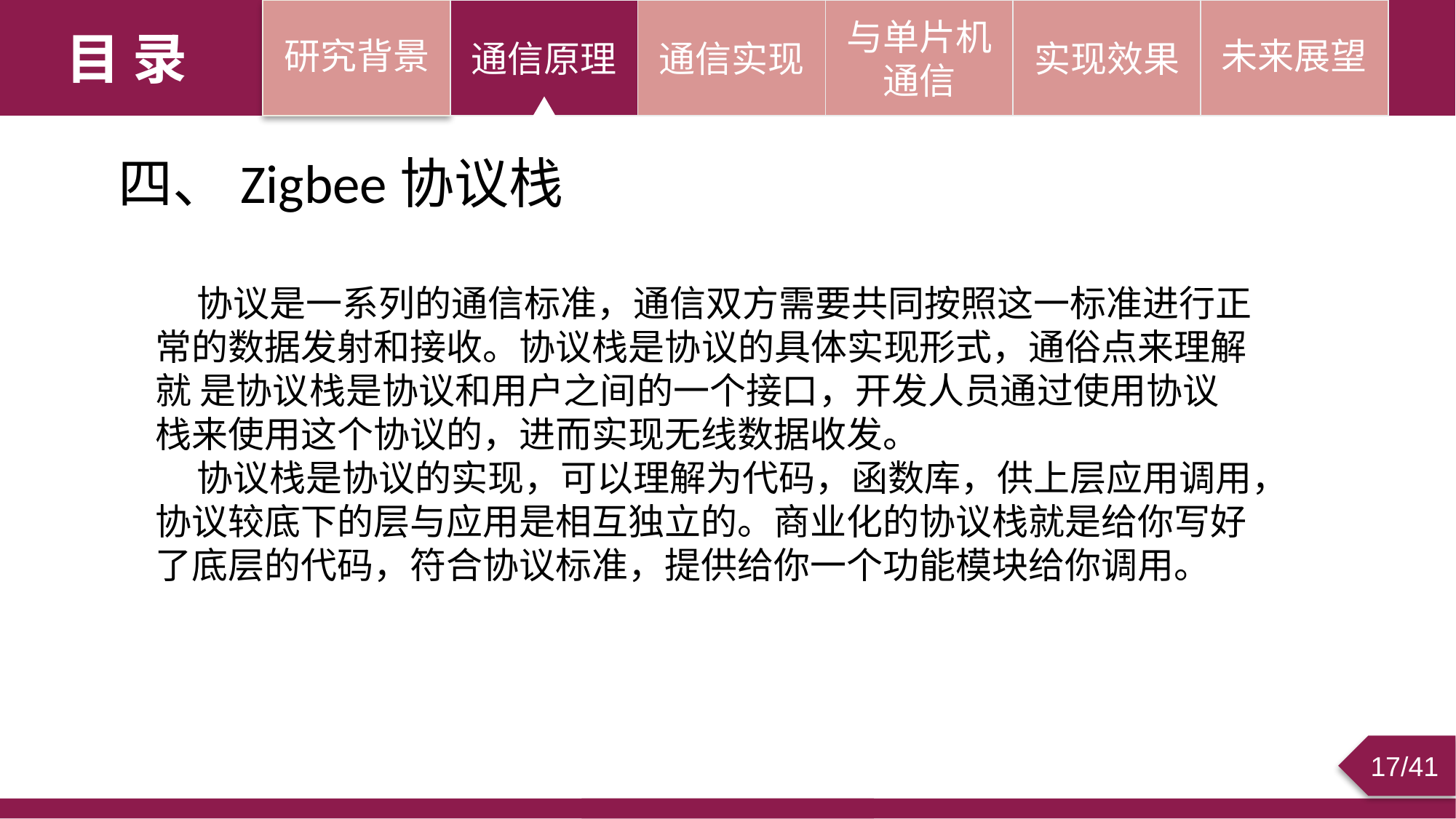

研究背景
通信原理
通信实现
与单片机通信
实现效果
未来展望

目 录

四、Zigbee协议栈
    协议是一系列的通信标准，通信双方需要共同按照这一标准进行正常的数据发射和接收。协议栈是协议的具体实现形式，通俗点来理解就 是协议栈是协议和用户之间的一个接口，开发人员通过使用协议栈来使用这个协议的，进而实现无线数据收发。
    协议栈是协议的实现，可以理解为代码，函数库，供上层应用调用，协议较底下的层与应用是相互独立的。商业化的协议栈就是给你写好了底层的代码，符合协议标准，提供给你一个功能模块给你调用。
17/41